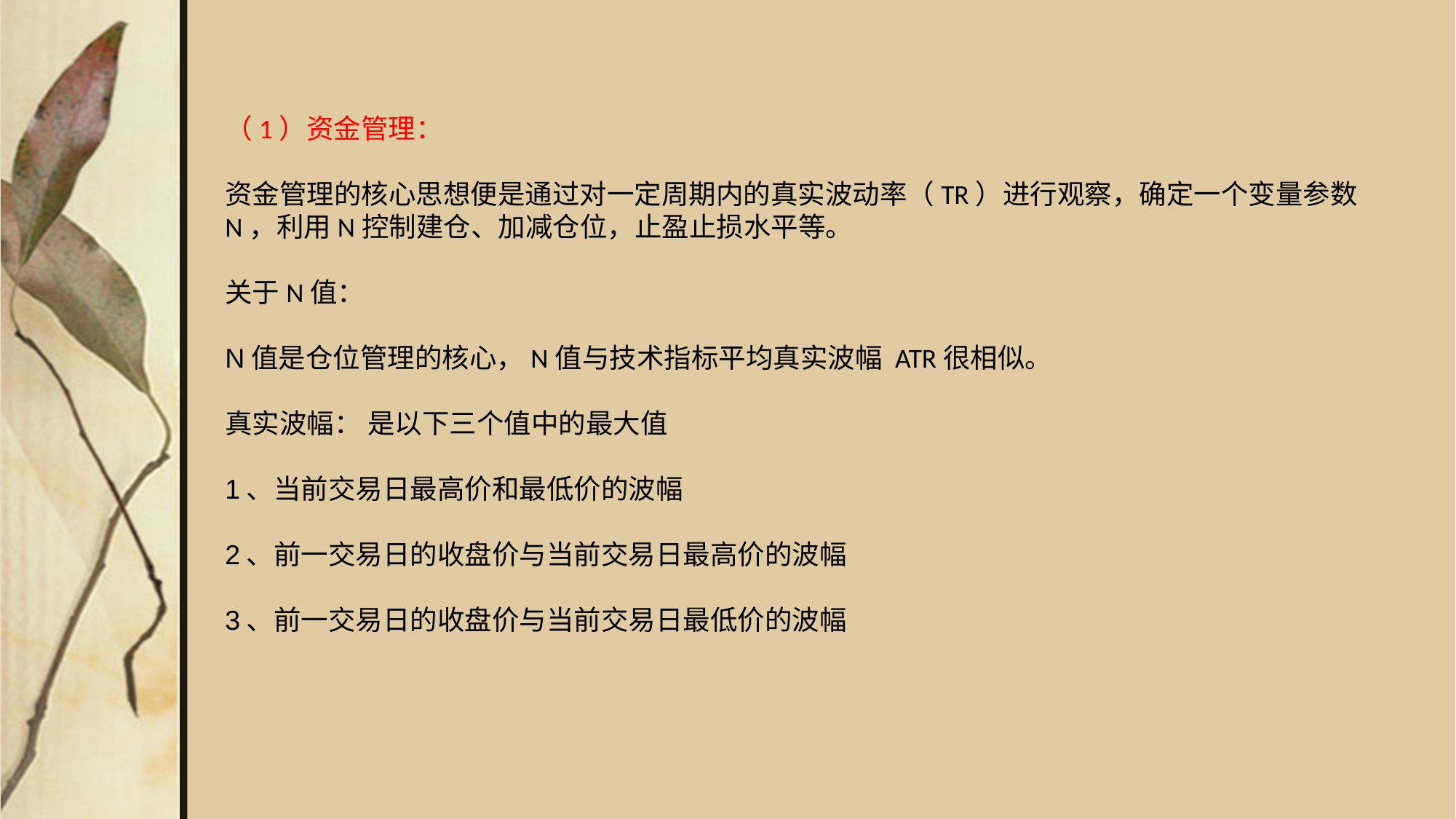

（1）资金管理：

资金管理的核心思想便是通过对一定周期内的真实波动率（TR）进行观察，确定一个变量参数N，利用N控制建仓、加减仓位，止盈止损水平等。

关于N值：

N值是仓位管理的核心，N值与技术指标平均真实波幅 ATR很相似。

真实波幅： 是以下三个值中的最大值

1、当前交易日最高价和最低价的波幅

2、前一交易日的收盘价与当前交易日最高价的波幅

3、前一交易日的收盘价与当前交易日最低价的波幅